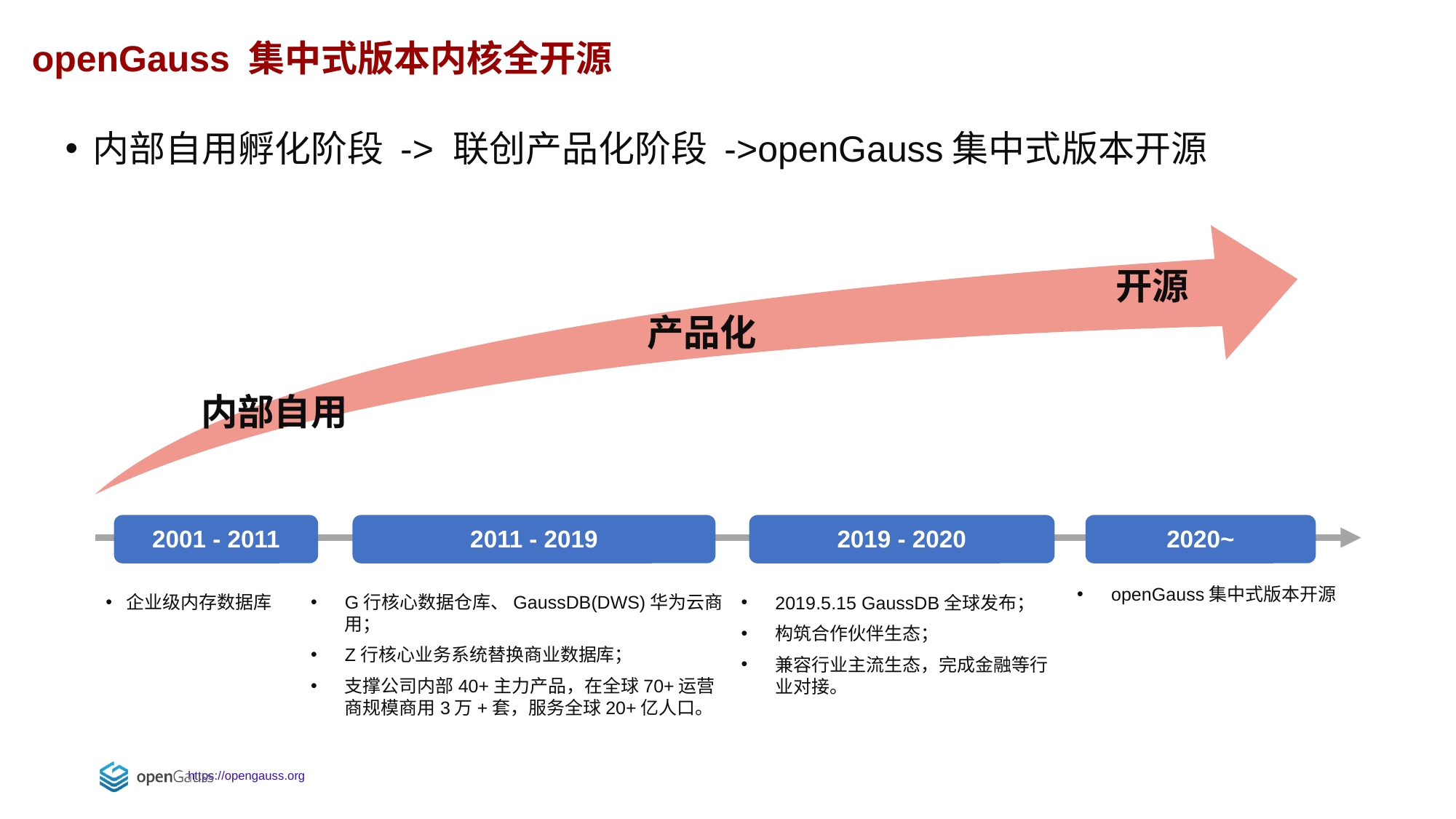

openGauss 集中式版本内核全开源
内部自用孵化阶段 -> 联创产品化阶段 ->openGauss集中式版本开源

开源
产品化
内部自用
2001 - 2011
2011 - 2019
2019 - 2020
2020~
openGauss集中式版本开源
G行核心数据仓库、GaussDB(DWS)华为云商用；
Z行核心业务系统替换商业数据库；
支撑公司内部40+主力产品，在全球70+运营商规模商用3万+套，服务全球20+亿人口。
企业级内存数据库
2019.5.15 GaussDB全球发布；
构筑合作伙伴生态；
兼容行业主流生态，完成金融等行业对接。